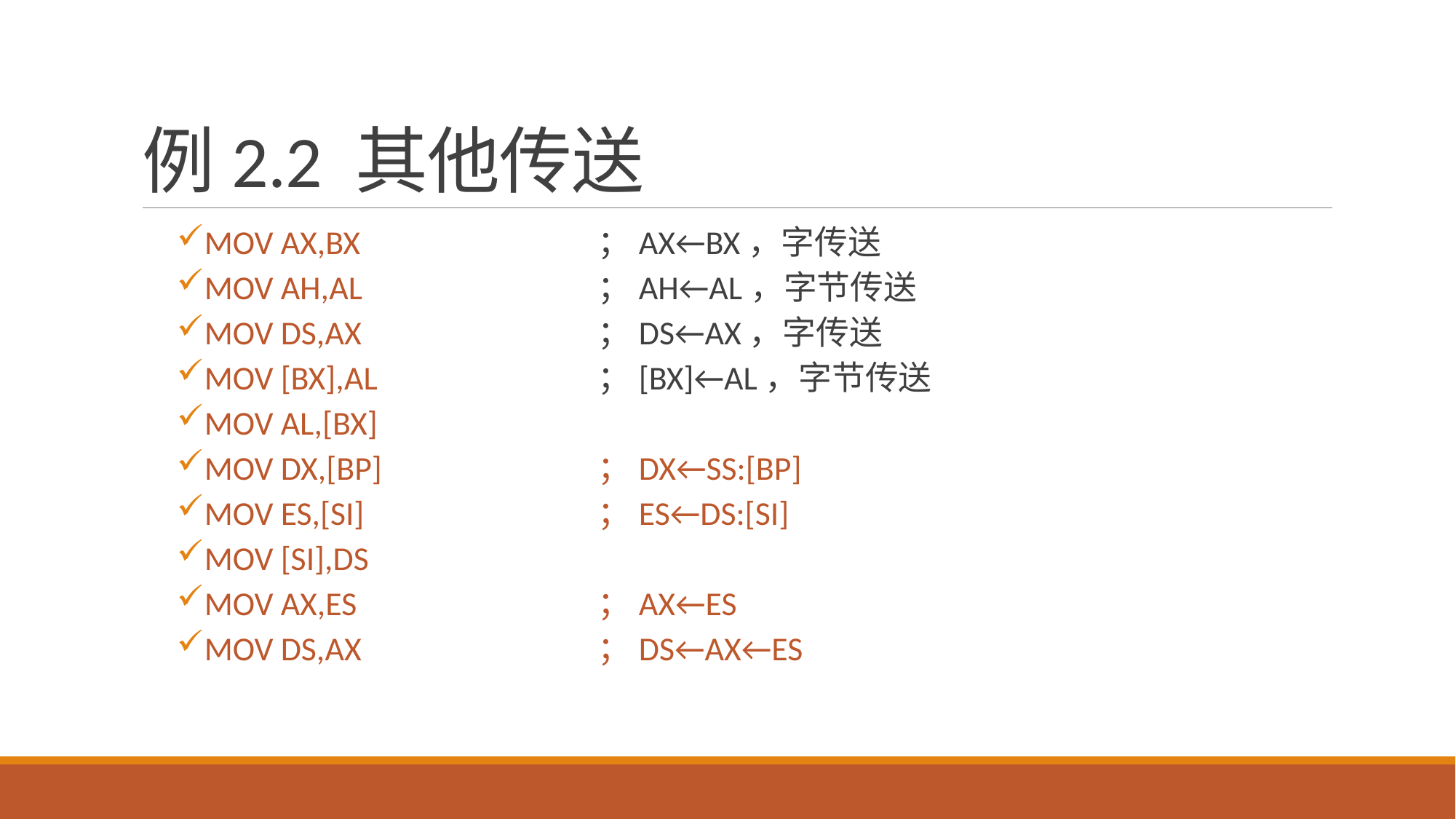

# 例2.2 其他传送
MOV AX,BX	；AX←BX，字传送
MOV AH,AL	；AH←AL，字节传送
MOV DS,AX	；DS←AX，字传送
MOV [BX],AL	；[BX]←AL，字节传送
MOV AL,[BX]
MOV DX,[BP]	；DX←SS:[BP]
MOV ES,[SI]	；ES←DS:[SI]
MOV [SI],DS
MOV AX,ES	；AX←ES
MOV DS,AX	；DS←AX←ES